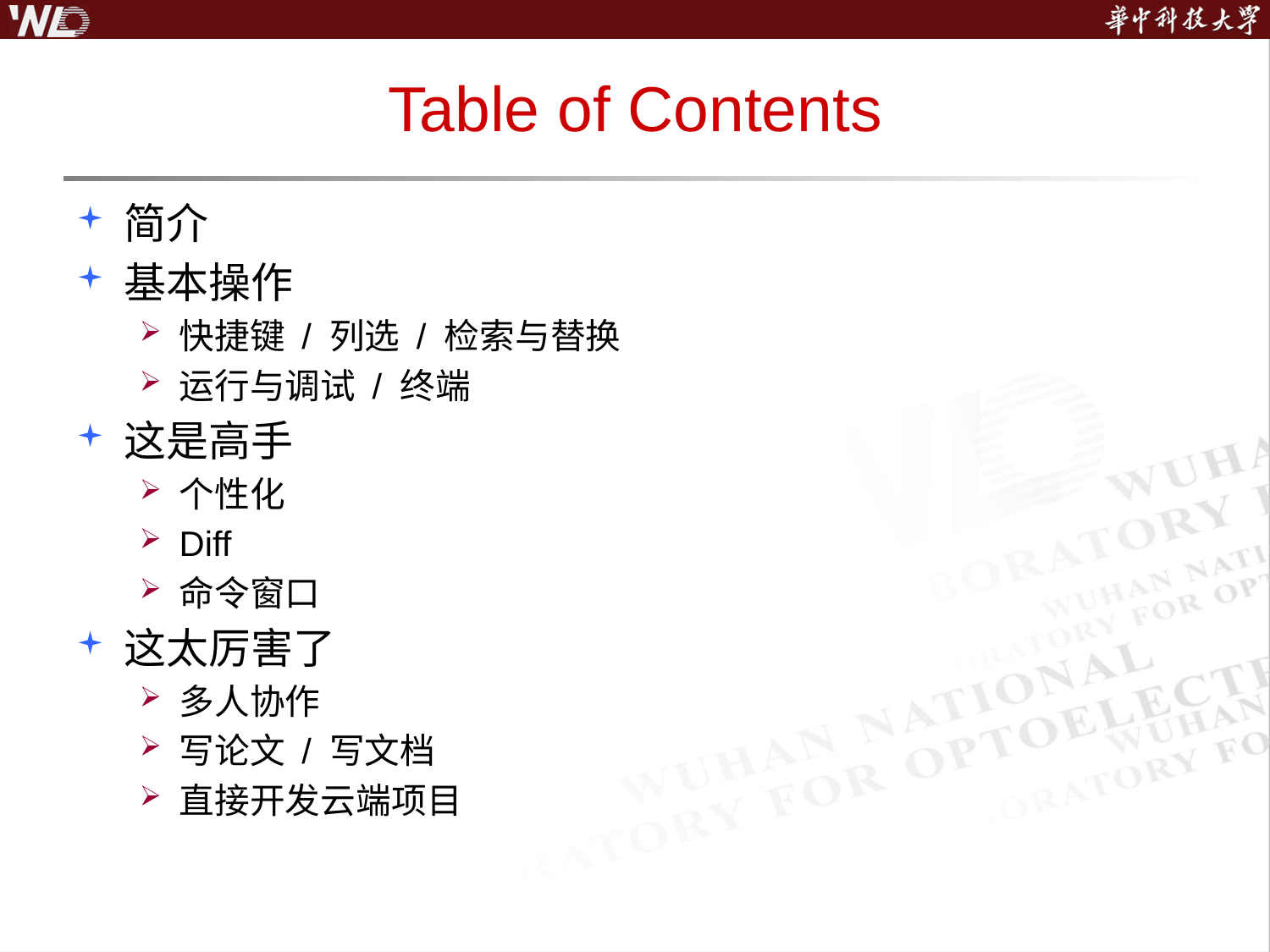

# Table of Contents
简介
基本操作
快捷键 / 列选 / 检索与替换
运行与调试 / 终端
这是高手
个性化
Diff
命令窗口
这太厉害了
多人协作
写论文 / 写文档
直接开发云端项目